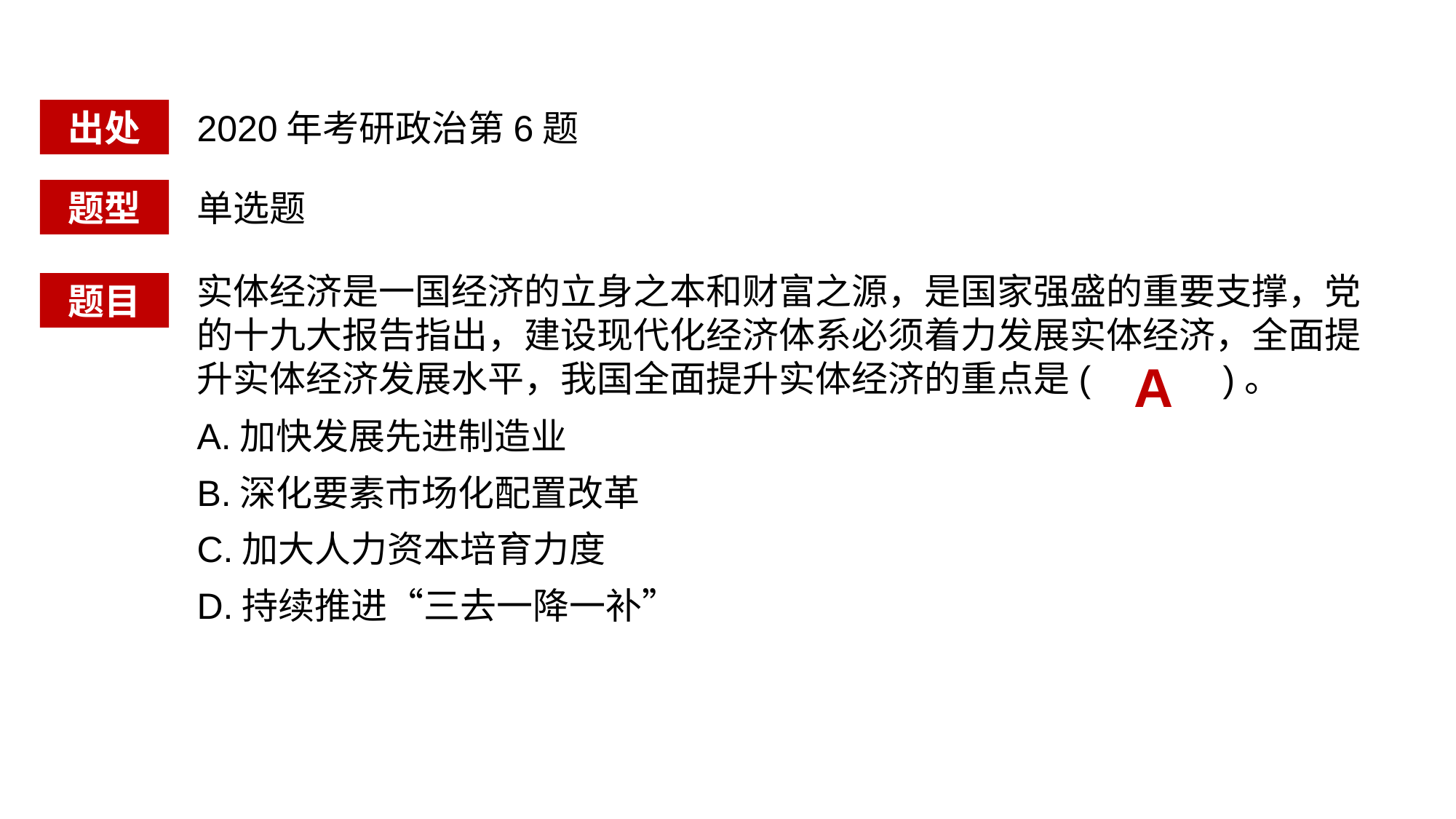

出处
2020年考研政治第6题
题型
单选题
实体经济是一国经济的立身之本和财富之源，是国家强盛的重要支撑，党的十九大报告指出，建设现代化经济体系必须着力发展实体经济，全面提升实体经济发展水平，我国全面提升实体经济的重点是(             )。
A.加快发展先进制造业
B.深化要素市场化配置改革
C.加大人力资本培育力度
D.持续推进“三去一降一补”
题目
A